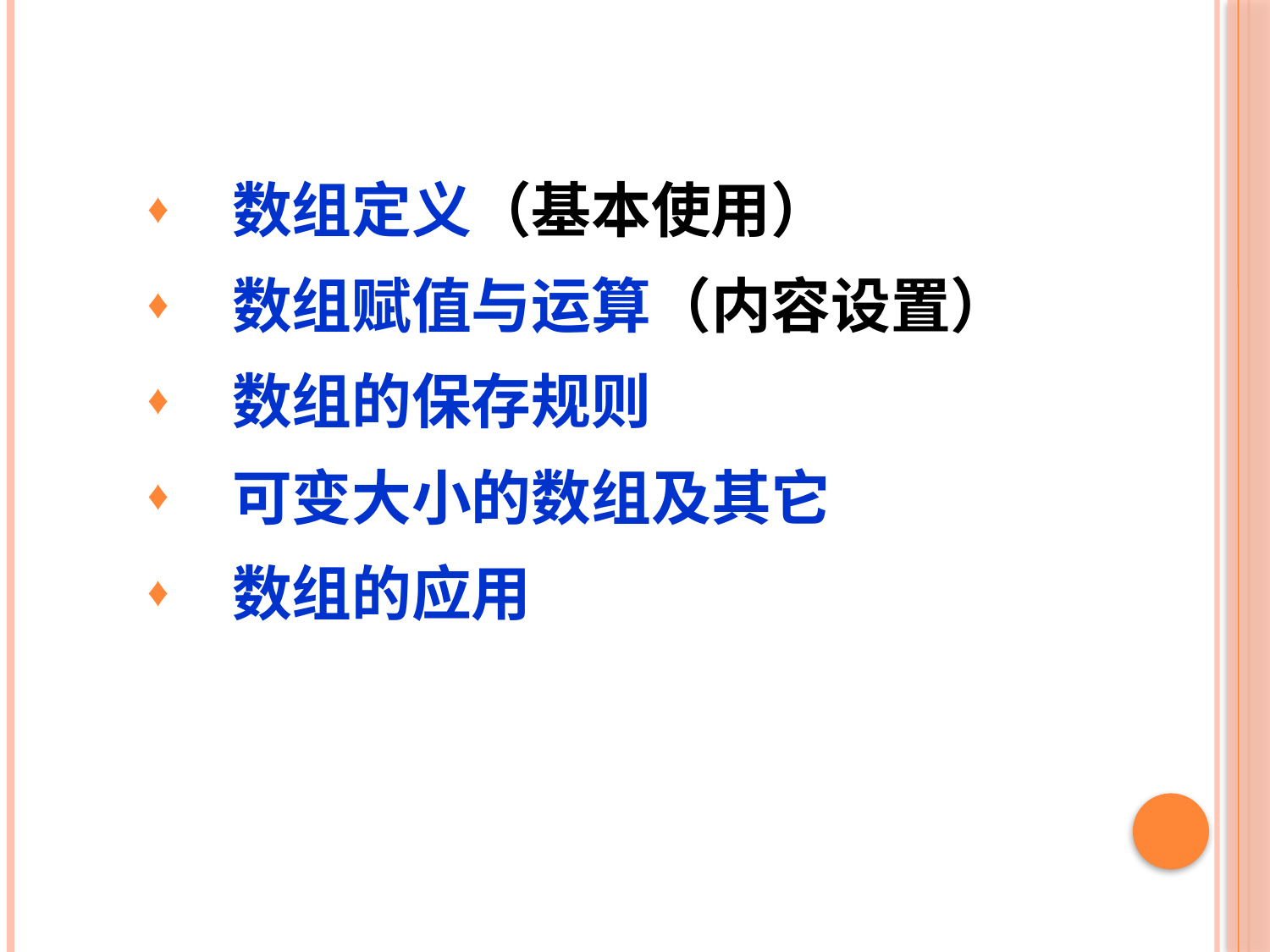

数组定义（基本使用）
数组赋值与运算（内容设置）
数组的保存规则
可变大小的数组及其它
数组的应用